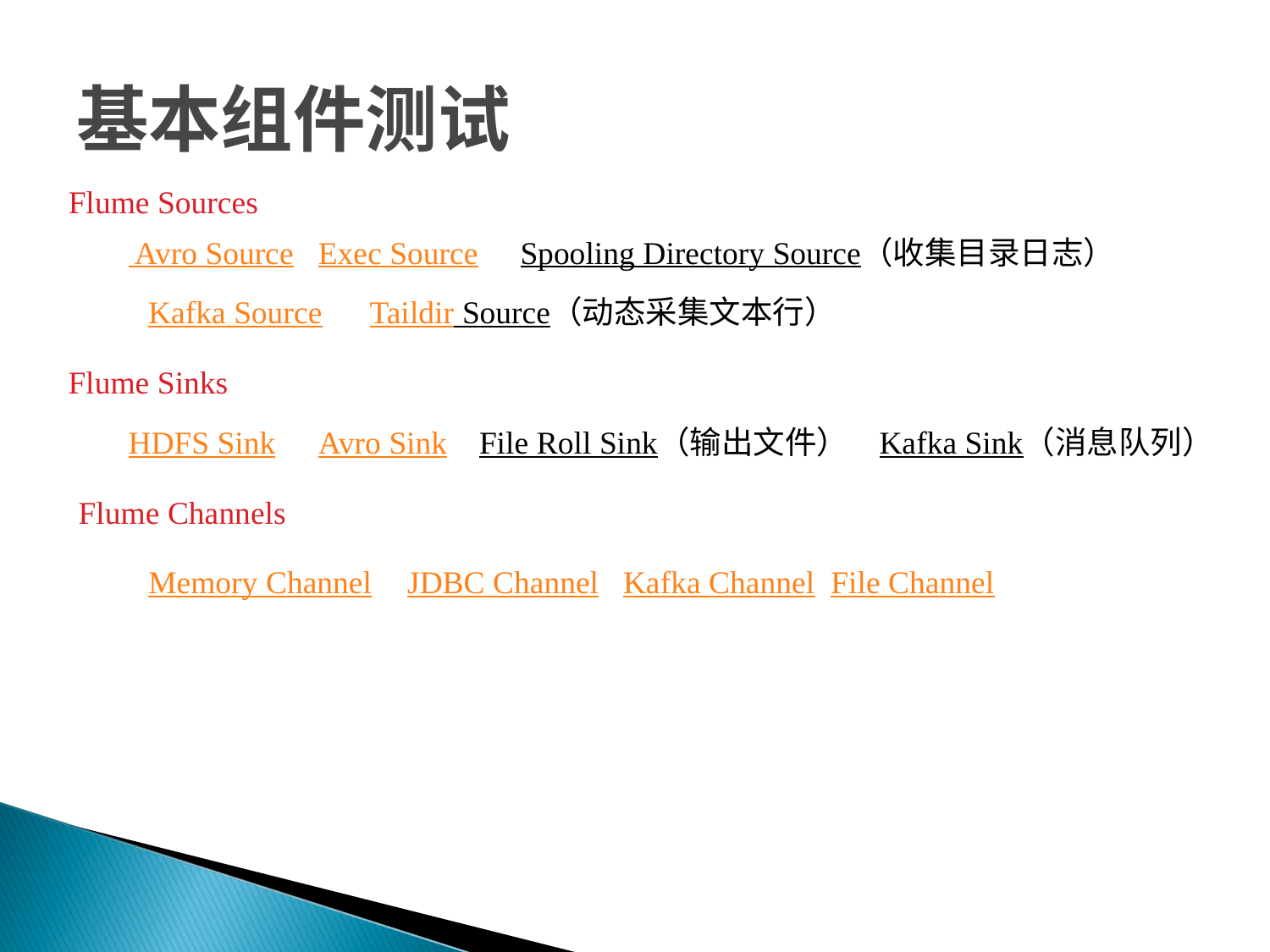

# 基本组件测试
Flume Sources
 Avro Source
Exec Source
Spooling Directory Source（收集目录日志）
Kafka Source
Taildir Source（动态采集文本行）
Flume Sinks
HDFS Sink
Avro Sink
File Roll Sink（输出文件）
Kafka Sink（消息队列）
Flume Channels
Memory Channel
JDBC Channel   Kafka Channel  File Channel